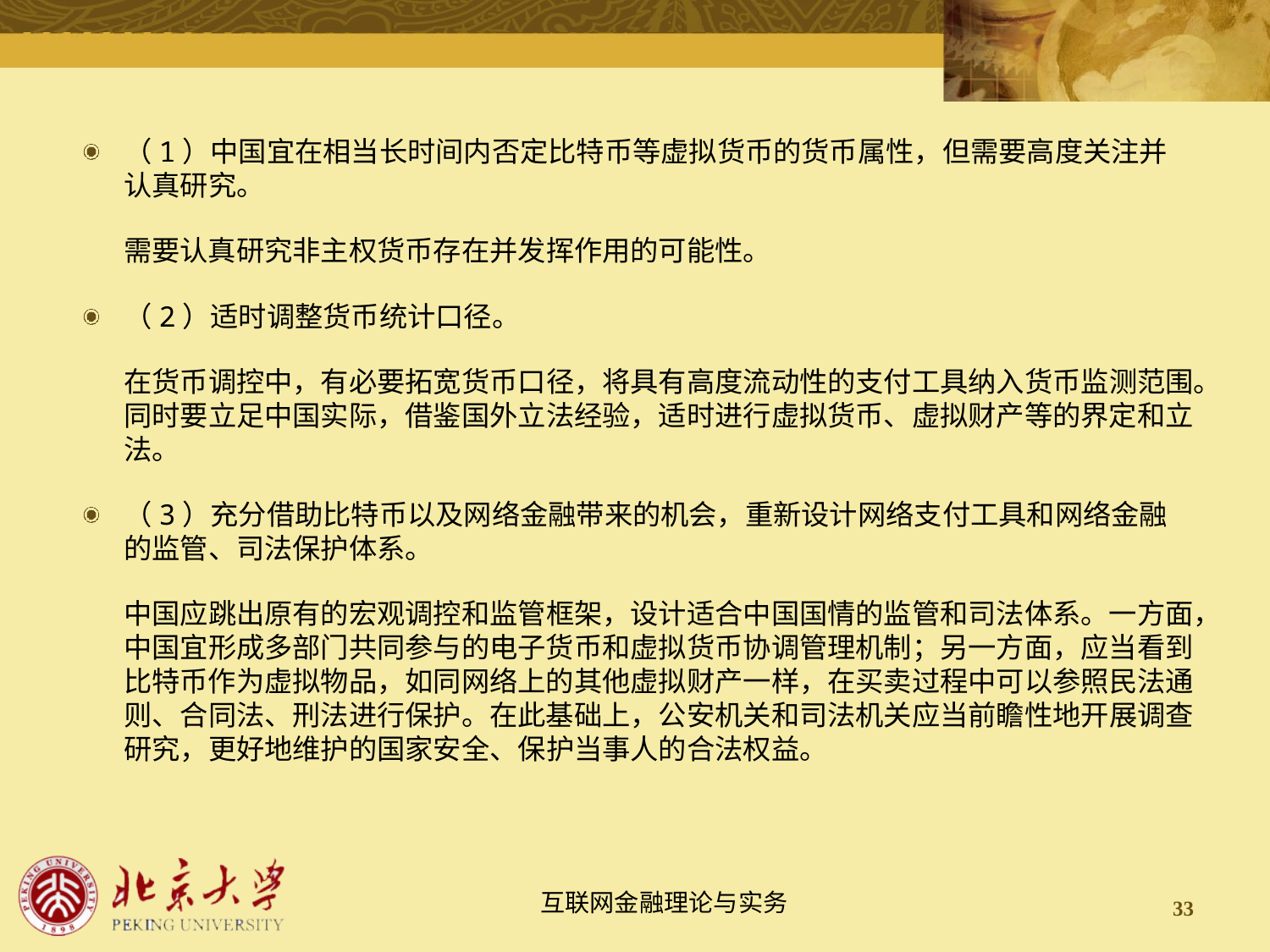

（1）中国宜在相当长时间内否定比特币等虚拟货币的货币属性，但需要高度关注并认真研究。
需要认真研究非主权货币存在并发挥作用的可能性。
（2）适时调整货币统计口径。
在货币调控中，有必要拓宽货币口径，将具有高度流动性的支付工具纳入货币监测范围。同时要立足中国实际，借鉴国外立法经验，适时进行虚拟货币、虚拟财产等的界定和立法。
（3）充分借助比特币以及网络金融带来的机会，重新设计网络支付工具和网络金融的监管、司法保护体系。
中国应跳出原有的宏观调控和监管框架，设计适合中国国情的监管和司法体系。一方面，中国宜形成多部门共同参与的电子货币和虚拟货币协调管理机制；另一方面，应当看到比特币作为虚拟物品，如同网络上的其他虚拟财产一样，在买卖过程中可以参照民法通则、合同法、刑法进行保护。在此基础上，公安机关和司法机关应当前瞻性地开展调查研究，更好地维护的国家安全、保护当事人的合法权益。

33